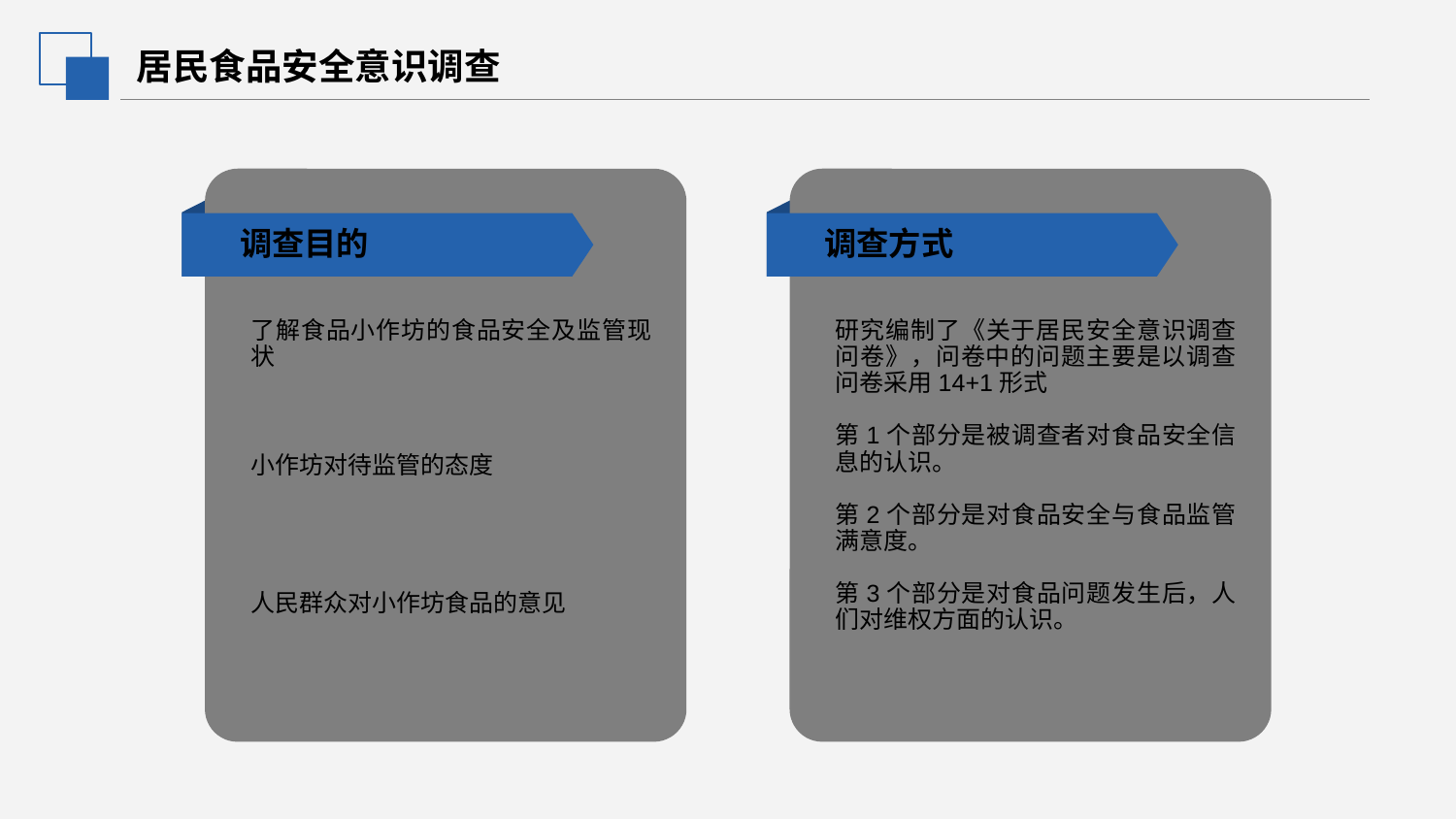

居民食品安全意识调查

调查目的
调查方式
了解食品小作坊的食品安全及监管现状
研究编制了《关于居民安全意识调查问卷》，问卷中的问题主要是以调查问卷采用14+1形式

第1个部分是被调查者对食品安全信息的认识。

第2个部分是对食品安全与食品监管满意度。

第3个部分是对食品问题发生后，人们对维权方面的认识。

小作坊对待监管的态度
人民群众对小作坊食品的意见